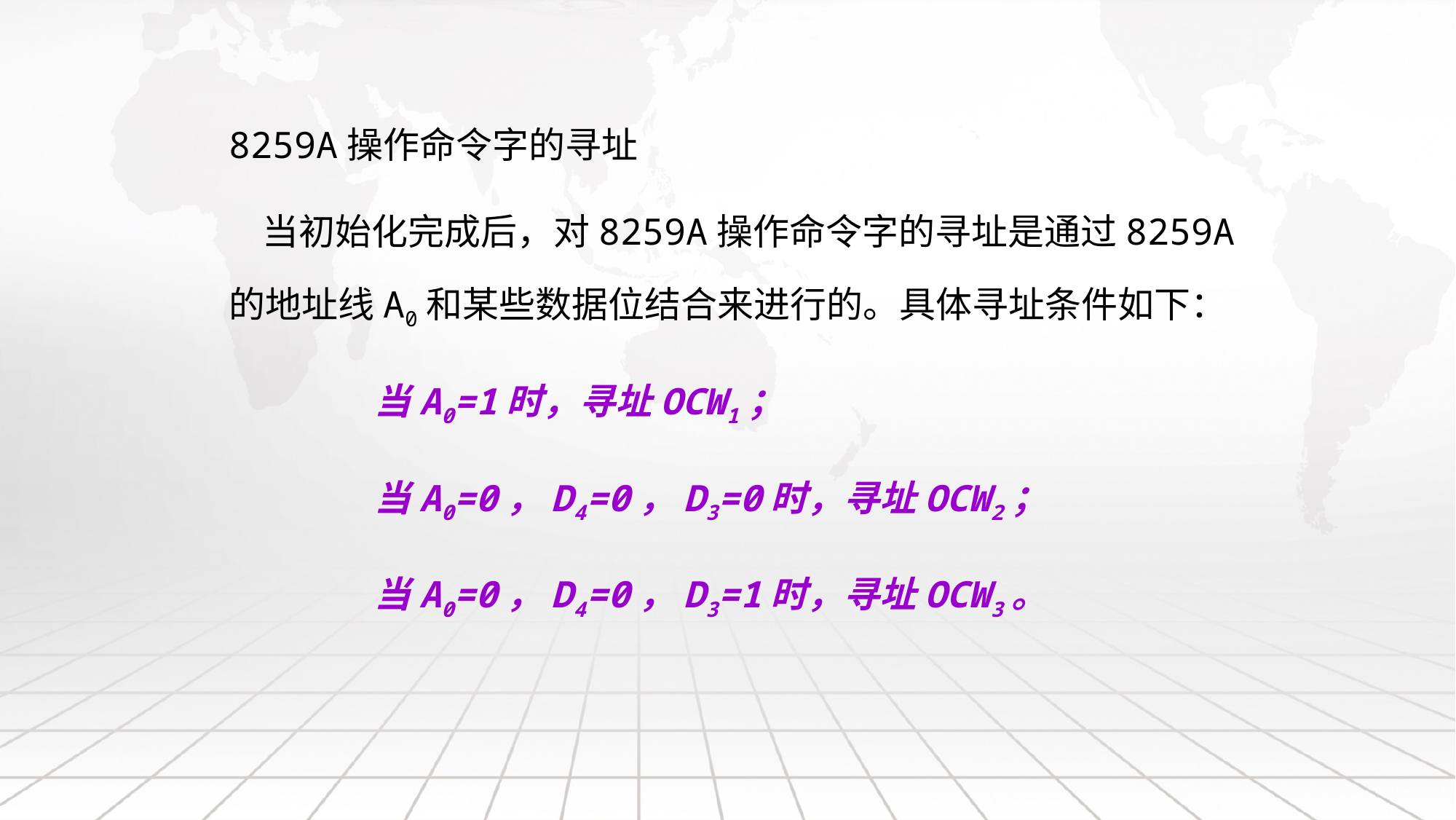

8259A操作命令字的寻址
   当初始化完成后，对8259A操作命令字的寻址是通过8259A的地址线A0和某些数据位结合来进行的。具体寻址条件如下：
当A0=1时，寻址OCW1；
当A0=0，D4=0，D3=0时，寻址OCW2；
当A0=0，D4=0，D3=1时，寻址OCW3。